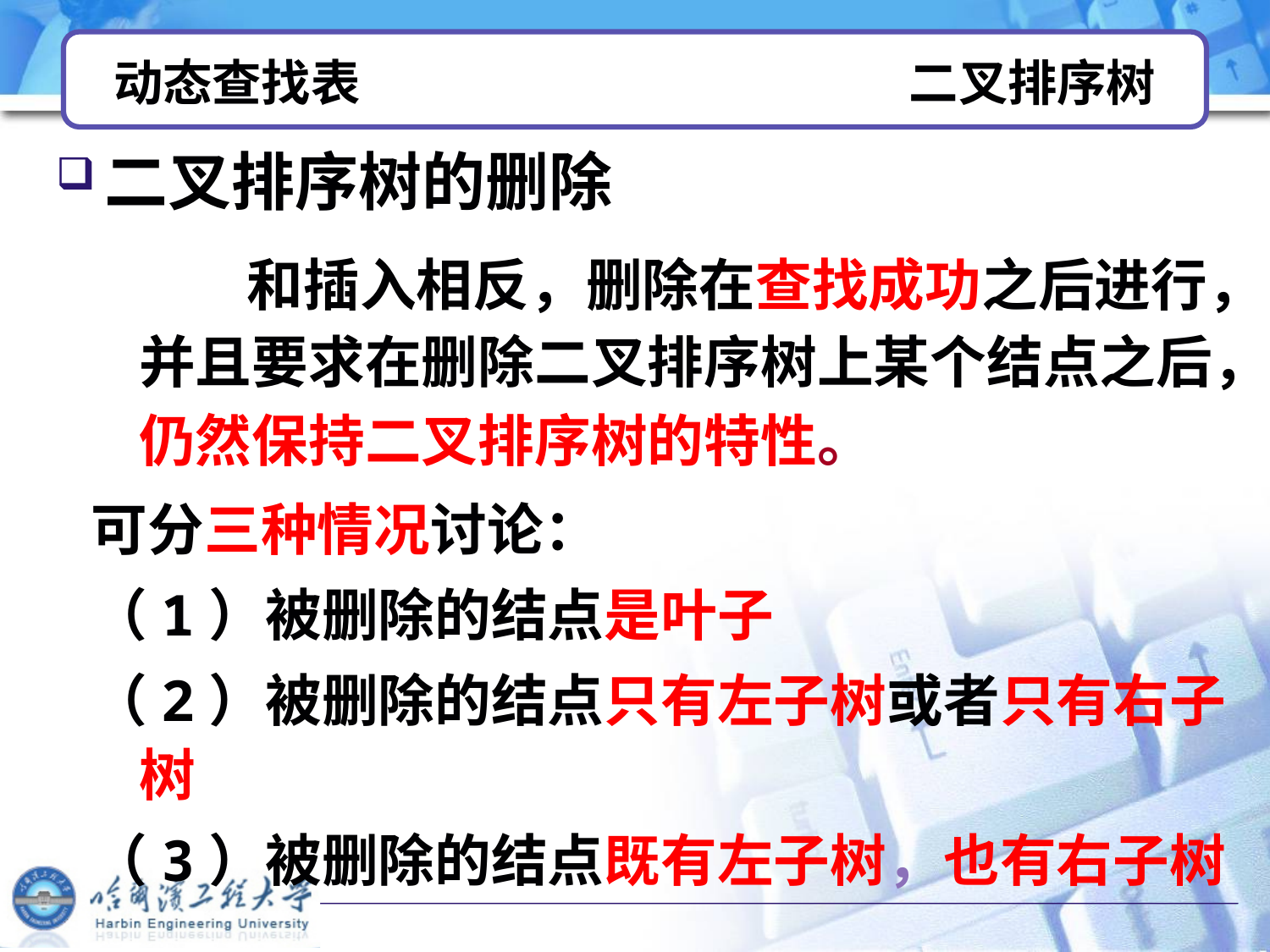

# 动态查找表                                                 二叉排序树
二叉排序树的删除
           和插入相反，删除在查找成功之后进行，并且要求在删除二叉排序树上某个结点之后，仍然保持二叉排序树的特性。
可分三种情况讨论：
（1）被删除的结点是叶子
（2）被删除的结点只有左子树或者只有右子树
（3）被删除的结点既有左子树，也有右子树